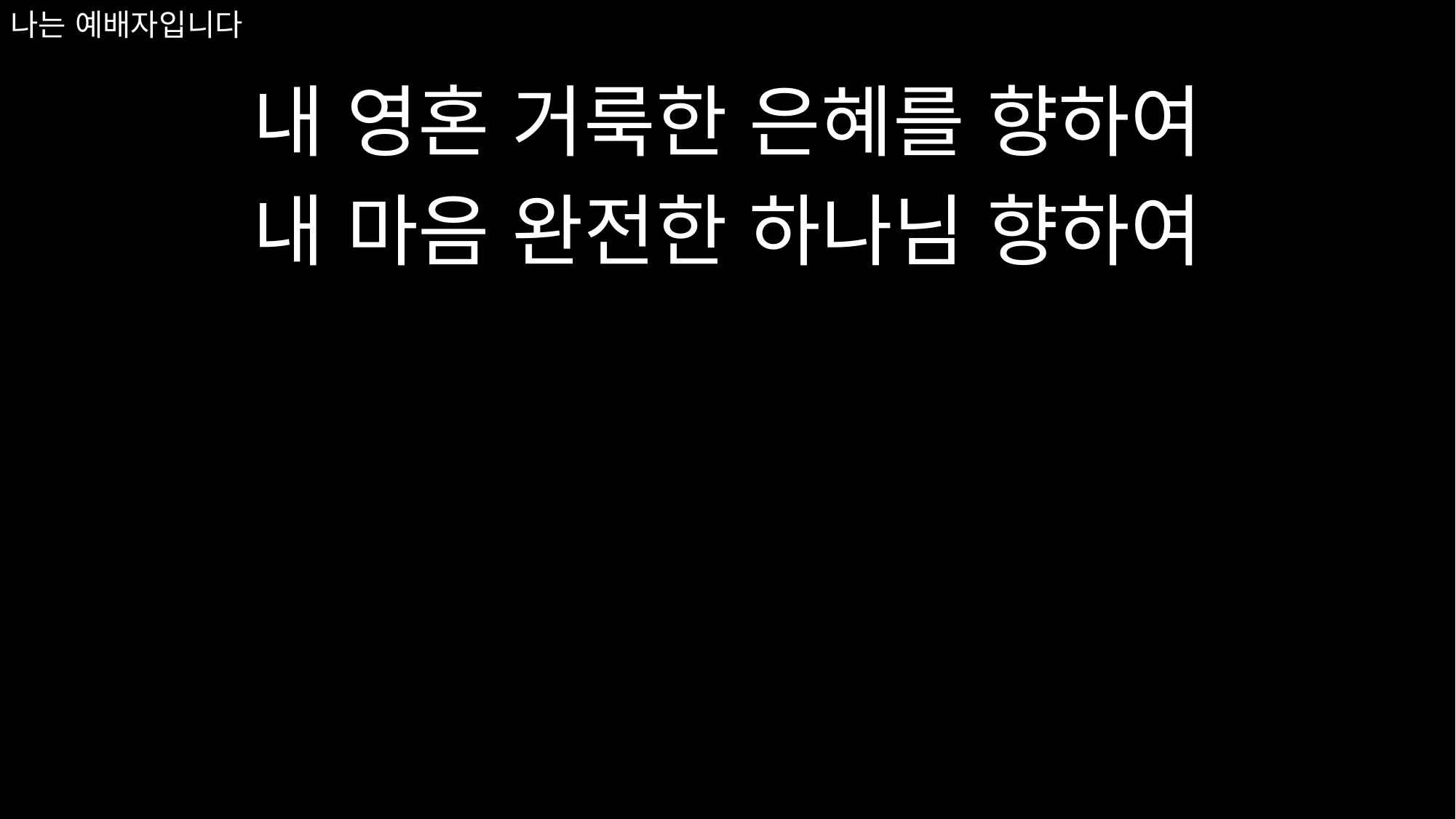

내 영혼 거룩한 은혜를 향하여
내 마음 완전한 하나님 향하여

# 나는 예배자입니다